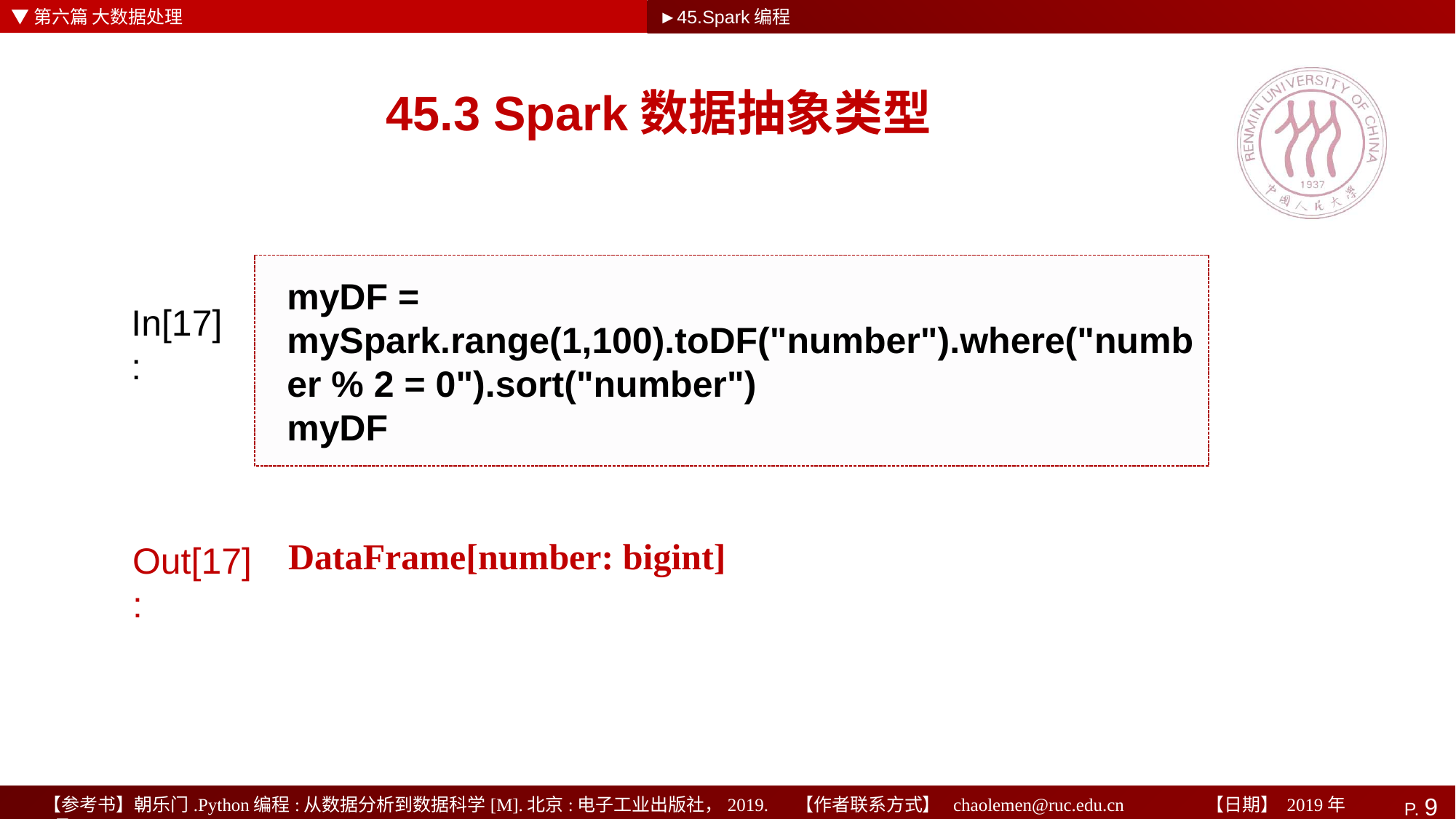

▼第六篇 大数据处理
►45.Spark编程
# 45.3 Spark数据抽象类型
myDF = mySpark.range(1,100).toDF("number").where("number % 2 = 0").sort("number")
myDF
In[17]:
DataFrame[number: bigint]
Out[17]: